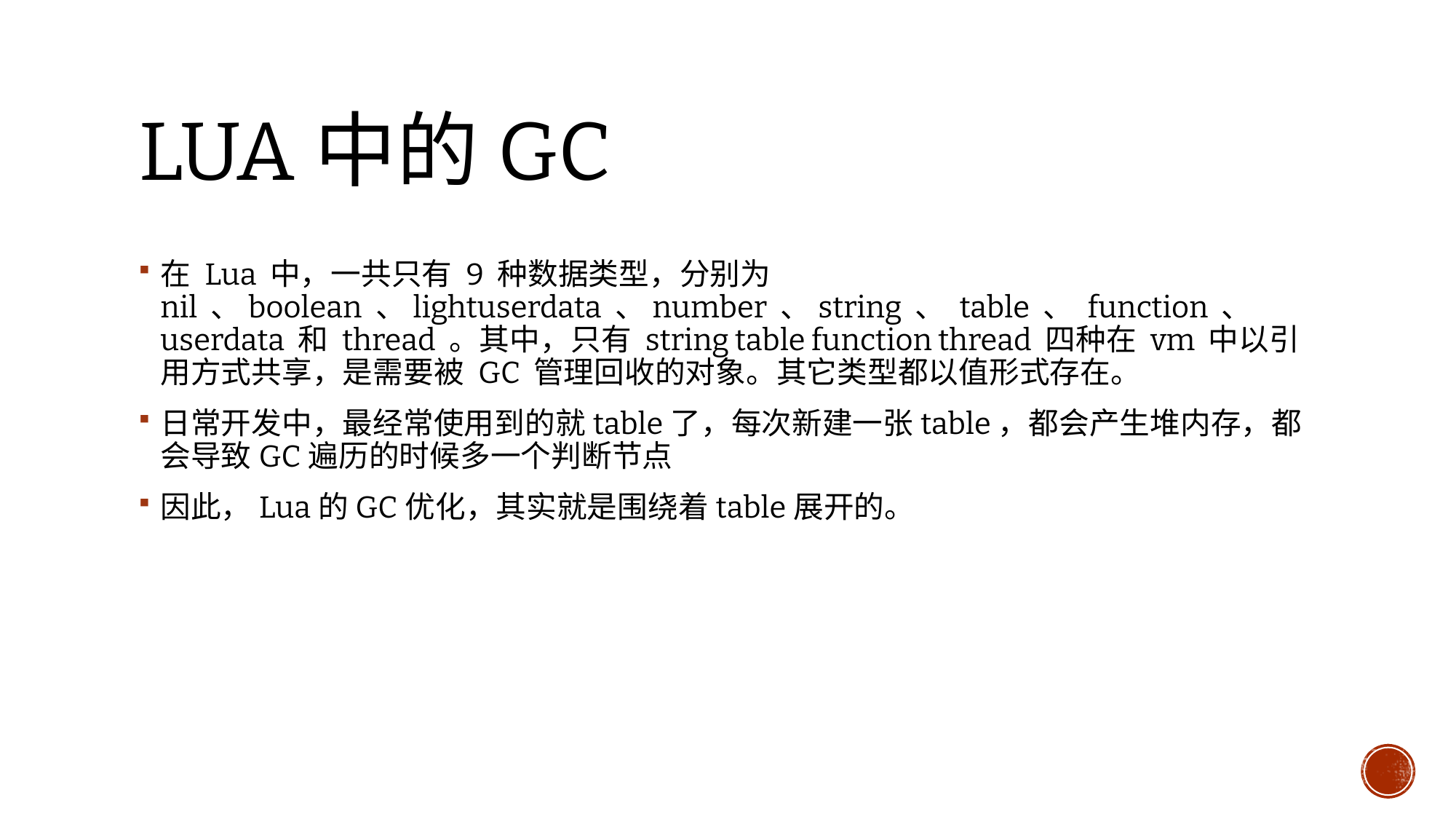

# Lua中的GC
在 Lua 中，一共只有 9 种数据类型，分别为 nil 、boolean 、lightuserdata 、number 、string 、 table 、 function 、 userdata 和 thread 。其中，只有 string table function thread 四种在 vm 中以引用方式共享，是需要被 GC 管理回收的对象。其它类型都以值形式存在。
日常开发中，最经常使用到的就table了，每次新建一张table，都会产生堆内存，都会导致GC遍历的时候多一个判断节点
因此，Lua的GC优化，其实就是围绕着table展开的。